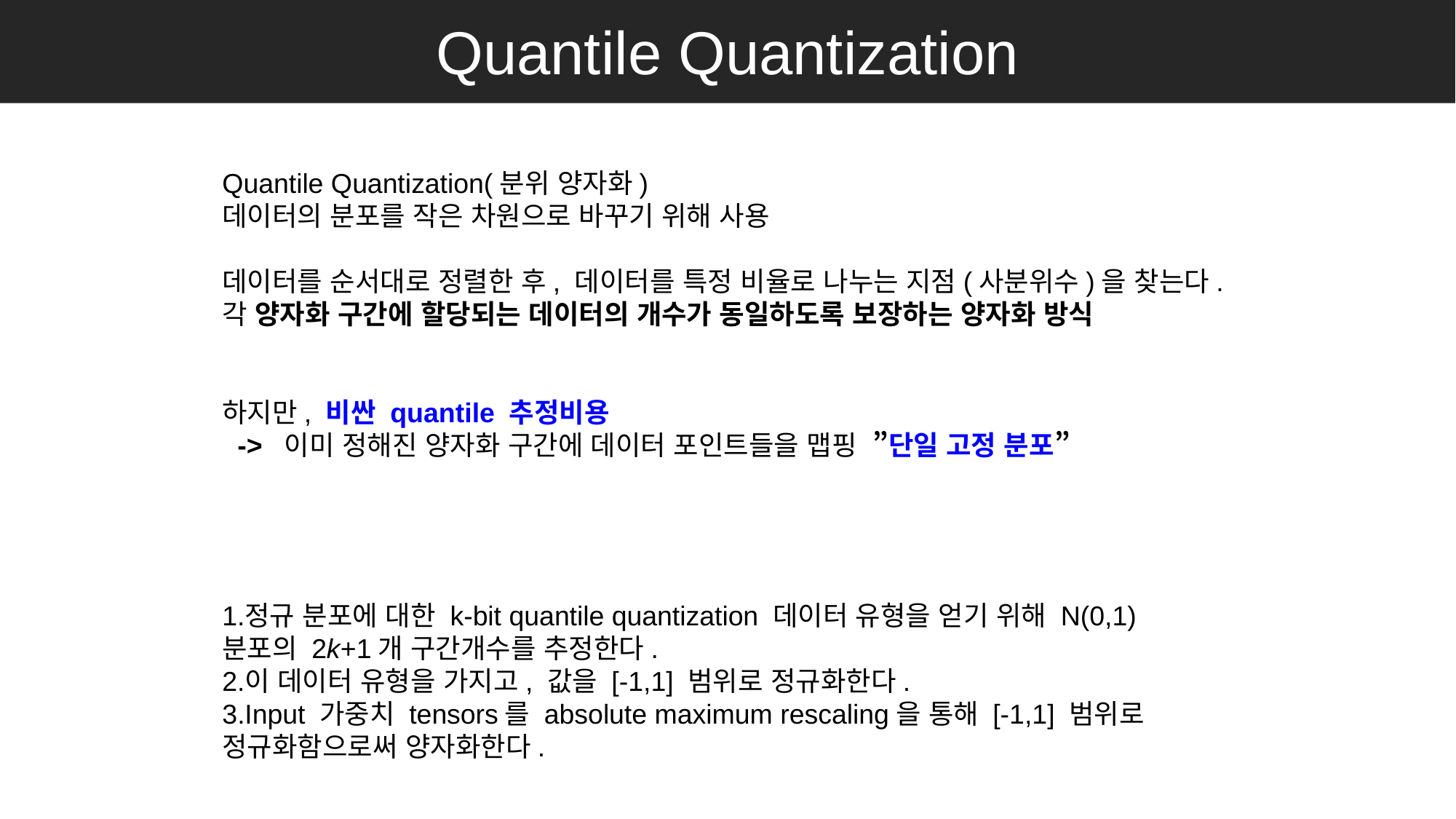

Quantile Quantization

Quantile Quantization(분위 양자화)
데이터의 분포를 작은 차원으로 바꾸기 위해 사용

데이터를 순서대로 정렬한 후, 데이터를 특정 비율로 나누는 지점(사분위수)을 찾는다. 각 양자화 구간에 할당되는 데이터의 개수가 동일하도록 보장하는 양자화 방식

하지만, 비싼 quantile 추정비용
  ->  이미 정해진 양자화 구간에 데이터 포인트들을 맵핑  ”단일 고정 분포”
정규 분포에 대한 k-bit quantile quantization 데이터 유형을 얻기 위해 N(0,1) 분포의 2k+1개 구간개수를 추정한다.
이 데이터 유형을 가지고, 값을 [-1,1] 범위로 정규화한다.
Input 가중치 tensors를 absolute maximum rescaling을 통해 [-1,1] 범위로 정규화함으로써 양자화한다.